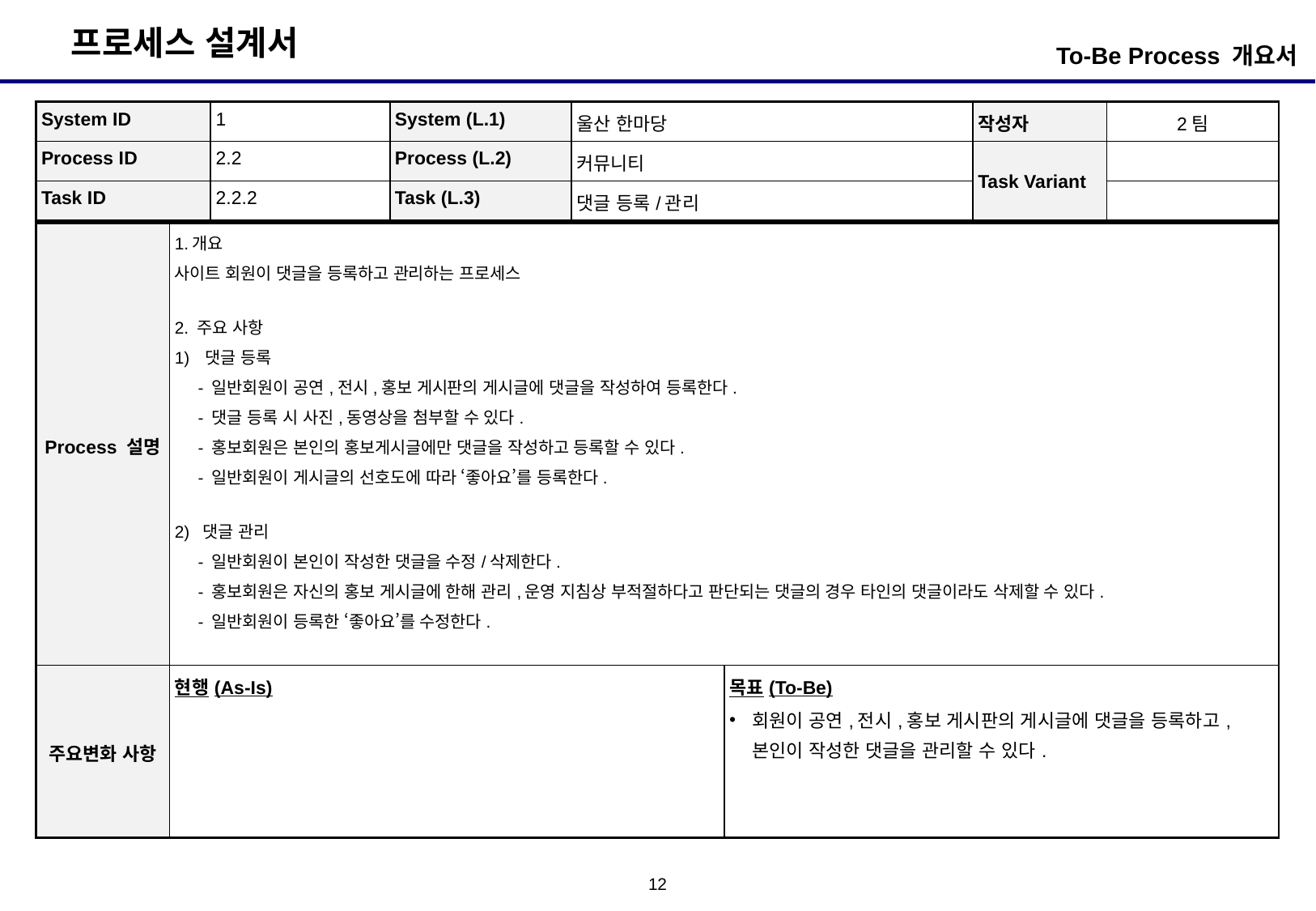

To-Be Process 개요서
| System ID | 1 | System (L.1) | 울산 한마당 | 작성자 | 2팀 |
| --- | --- | --- | --- | --- | --- |
| Process ID | 2.2 | Process (L.2) | 커뮤니티 | Task Variant |  |
| Task ID | 2.2.2 | Task (L.3) | 댓글 등록/관리 |  |  |
| Process 설명 | 1.개요 사이트 회원이 댓글을 등록하고 관리하는 프로세스 2. 주요 사항 댓글 등록 - 일반회원이 공연,전시,홍보 게시판의 게시글에 댓글을 작성하여 등록한다. - 댓글 등록 시 사진,동영상을 첨부할 수 있다. - 홍보회원은 본인의 홍보게시글에만 댓글을 작성하고 등록할 수 있다. - 일반회원이 게시글의 선호도에 따라 ‘좋아요’를 등록한다. 2) 댓글 관리 - 일반회원이 본인이 작성한 댓글을 수정/삭제한다. - 홍보회원은 자신의 홍보 게시글에 한해 관리,운영 지침상 부적절하다고 판단되는 댓글의 경우 타인의 댓글이라도 삭제할 수 있다. - 일반회원이 등록한 ‘좋아요’를 수정한다. |  |
| --- | --- | --- |
| 주요변화 사항 | 현행(As-Is) | 목표(To-Be) 회원이 공연,전시,홍보 게시판의 게시글에 댓글을 등록하고, 본인이 작성한 댓글을 관리할 수 있다. |